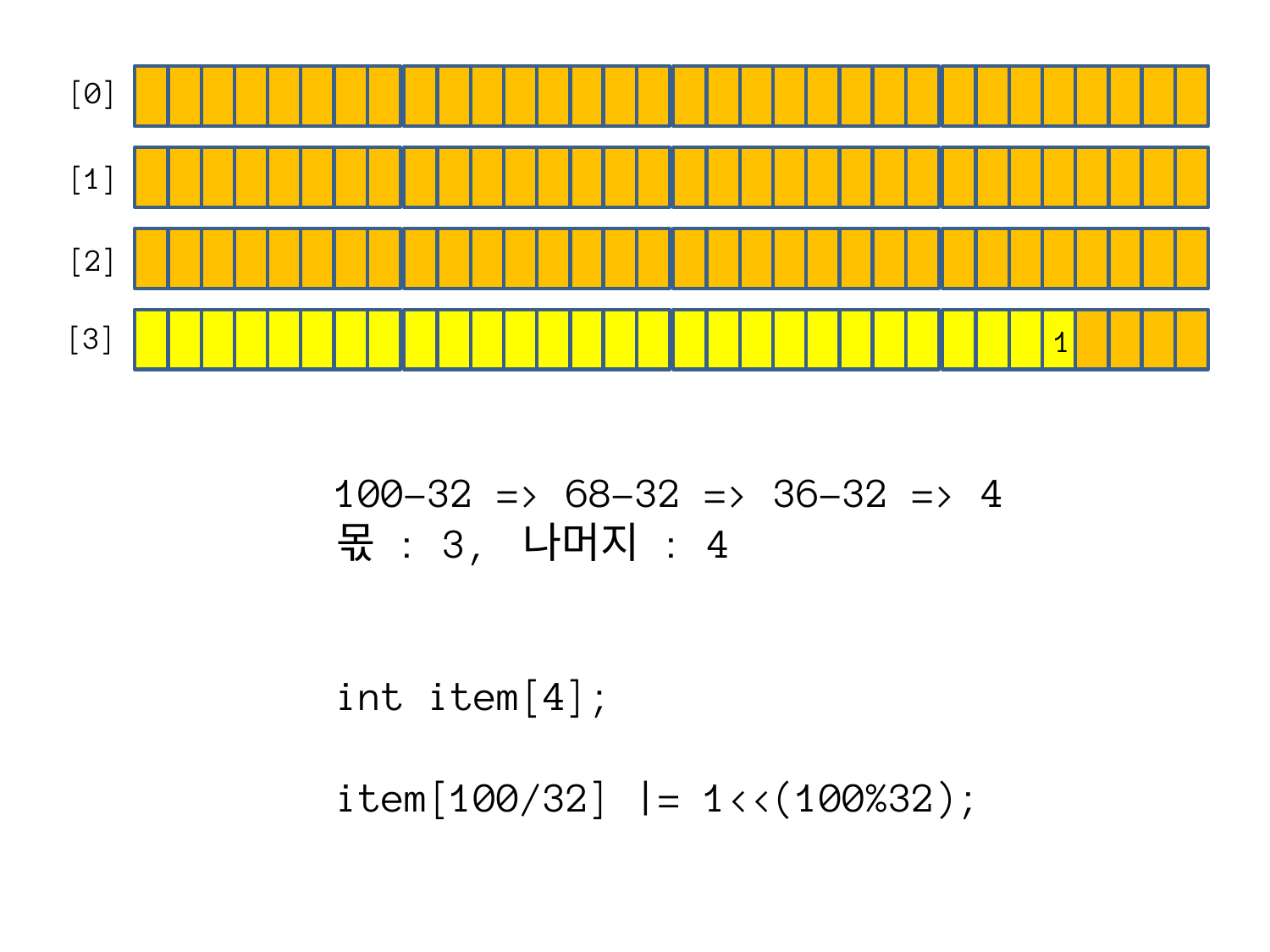

[0]

[1]

[2]

1

[3]
100-32 => 68-32 => 36-32 => 4
몫 : 3, 나머지 : 4

int item[4];

item[100/32] |= 1<<(100%32);